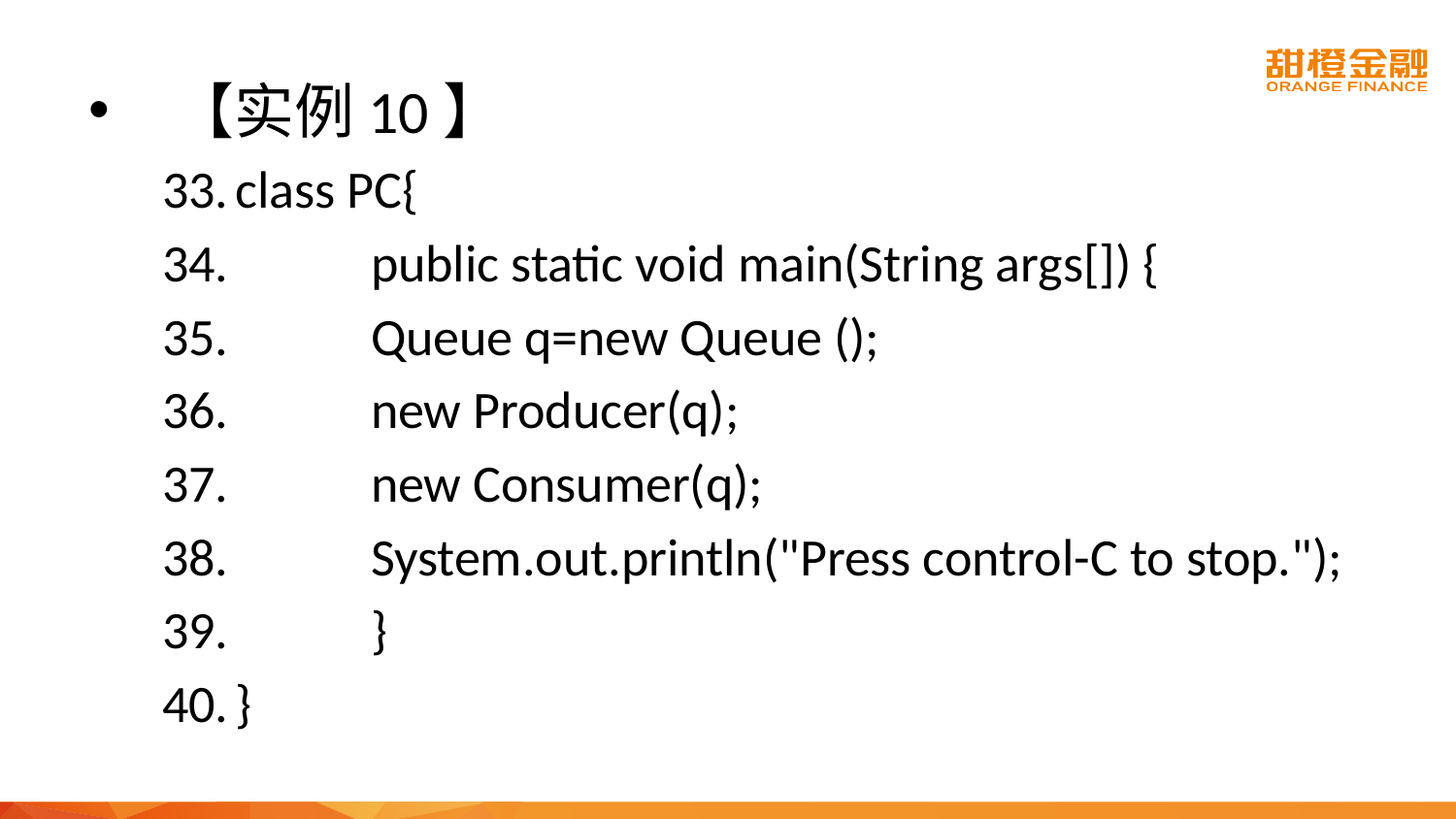

【实例10】
class PC{
	public static void main(String args[]) {
		Queue q=new Queue ();
		new Producer(q);
		new Consumer(q);
		System.out.println("Press control-C to stop.");
	}
}